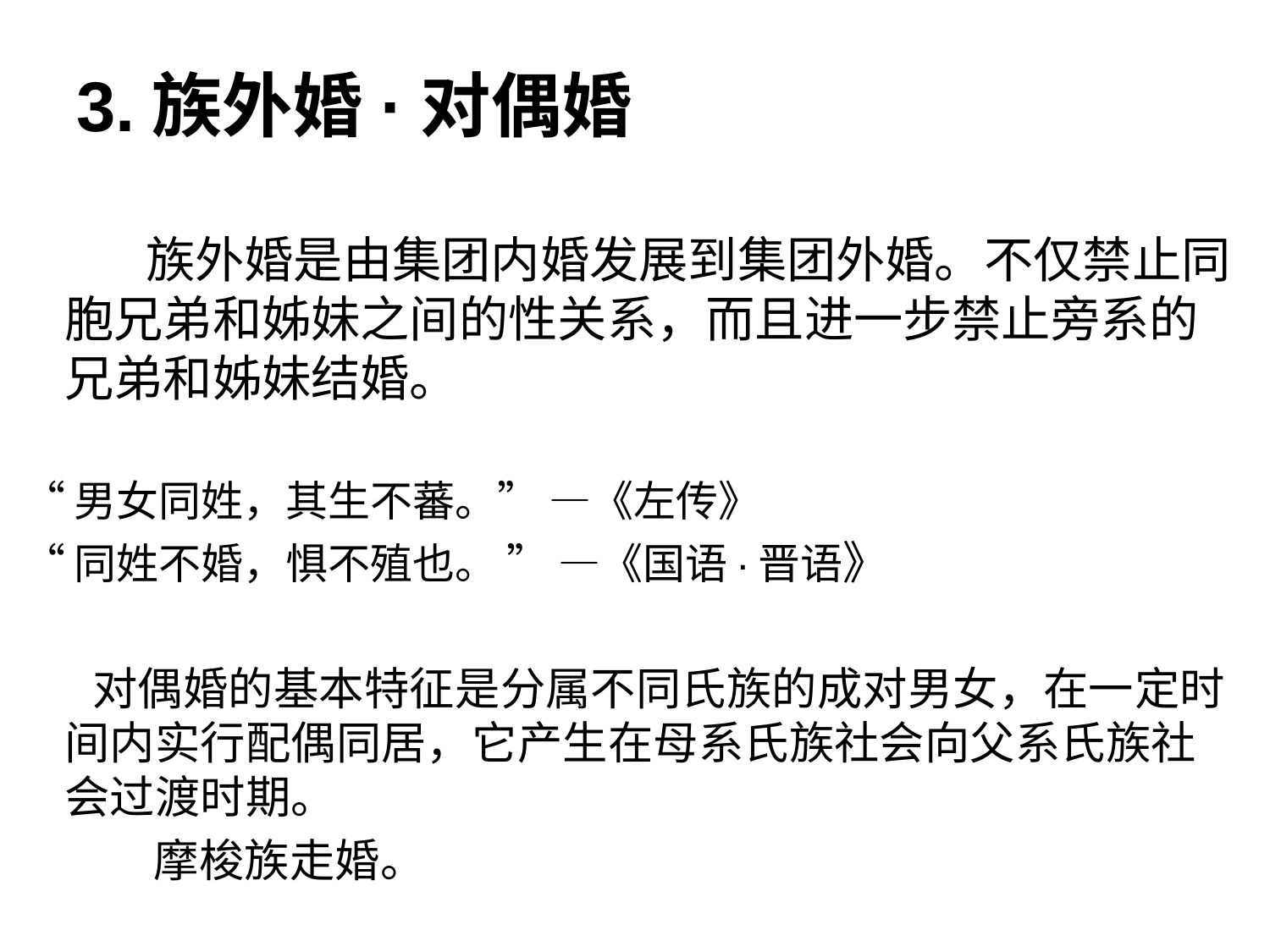

# 3.族外婚·对偶婚

            族外婚是由集团内婚发展到集团外婚。不仅禁止同胞兄弟和姊妹之间的性关系，而且进一步禁止旁系的兄弟和姊妹结婚。

“男女同姓，其生不蕃。” —《左传》
“同姓不婚，惧不殖也。 ” —《国语·晋语》

      对偶婚的基本特征是分属不同氏族的成对男女，在一定时间内实行配偶同居，它产生在母系氏族社会向父系氏族社会过渡时期。
            摩梭族走婚。